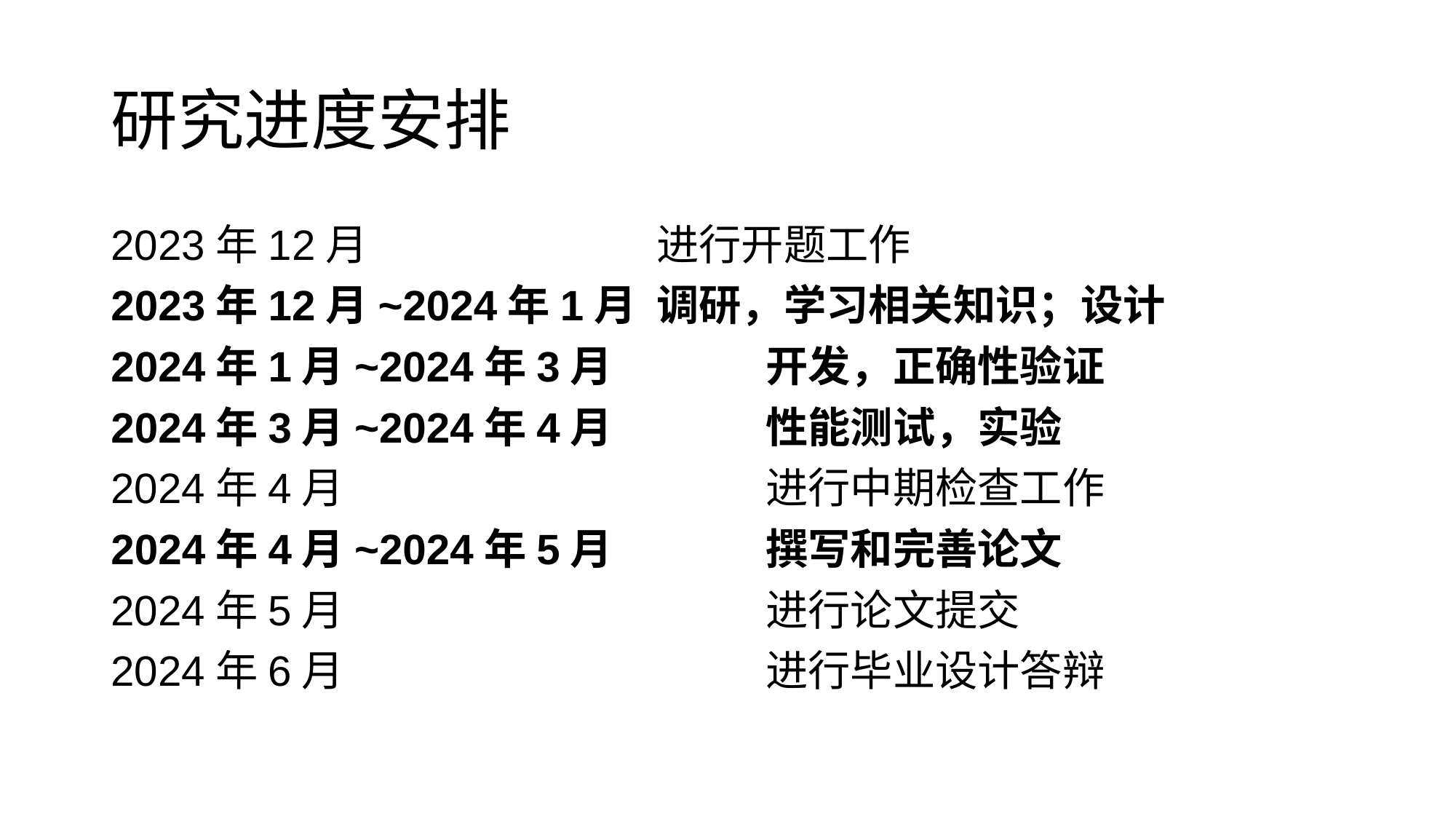

# 研究进度安排
2023年12月			进行开题工作
2023年12月~2024年1月	调研，学习相关知识；设计
2024年1月~2024年3月		开发，正确性验证
2024年3月~2024年4月		性能测试，实验
2024年4月				进行中期检查工作
2024年4月~2024年5月		撰写和完善论文
2024年5月				进行论文提交
2024年6月				进行毕业设计答辩